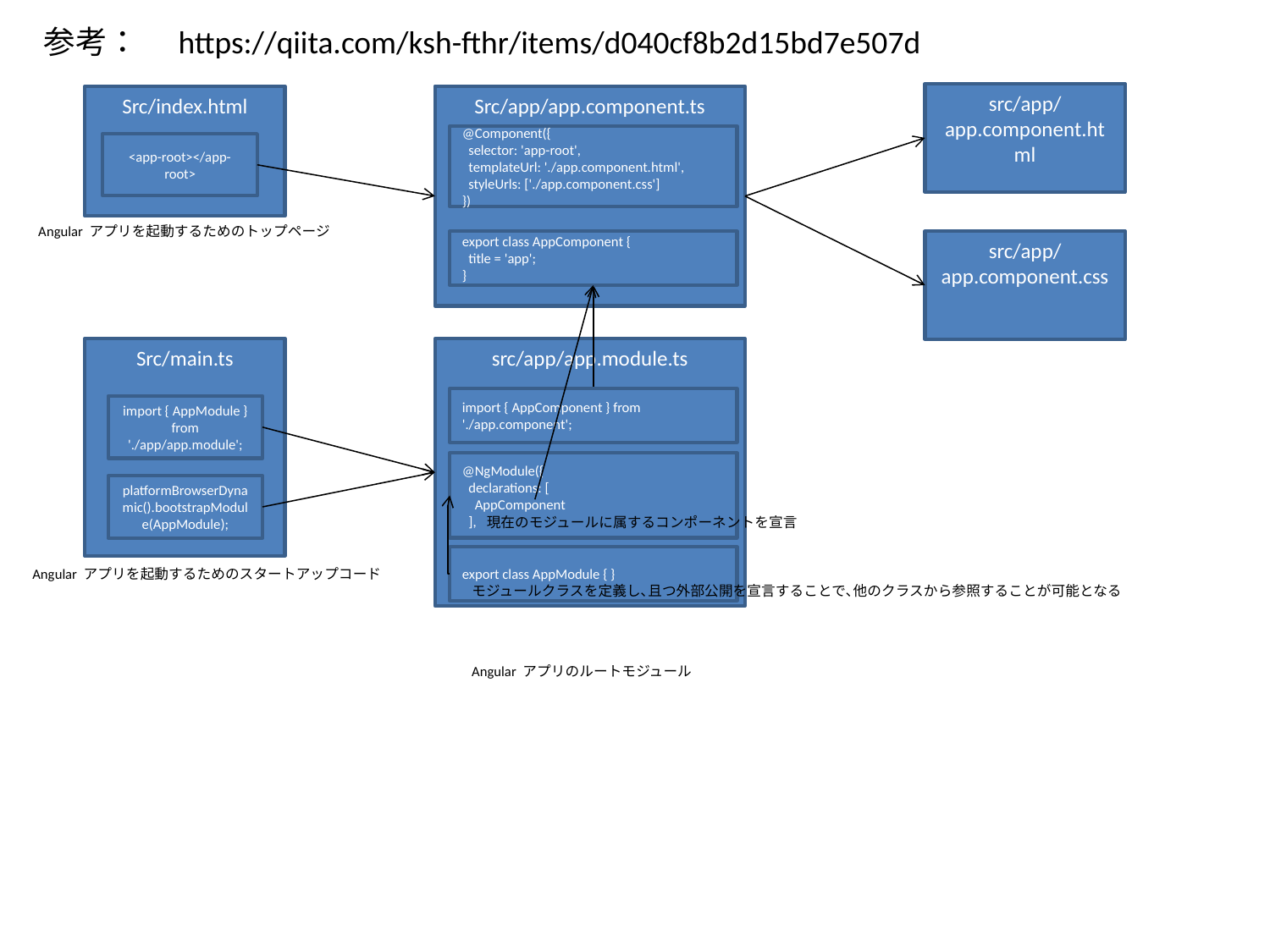

参考：　https://qiita.com/ksh-fthr/items/d040cf8b2d15bd7e507d
src/app/app.component.html

Src/index.html
Src/app/app.component.ts
@Component({
  selector: 'app-root',
  templateUrl: './app.component.html',
  styleUrls: ['./app.component.css']
})
<app-root></app-root>
Angular アプリを起動するためのトップページ
src/app/app.component.css
export class AppComponent {
  title = 'app';
}
Src/main.ts
src/app/app.module.ts
import { AppComponent } from './app.component';
import { AppModule } from './app/app.module';
@NgModule({
  declarations: [
    AppComponent
  ],
platformBrowserDynamic().bootstrapModule(AppModule);
現在のモジュールに属するコンポーネントを宣言
export class AppModule { }
Angular アプリを起動するためのスタートアップコード
モジュールクラスを定義し､且つ外部公開を宣言することで､他のクラスから参照することが可能となる
Angular アプリのルートモジュール